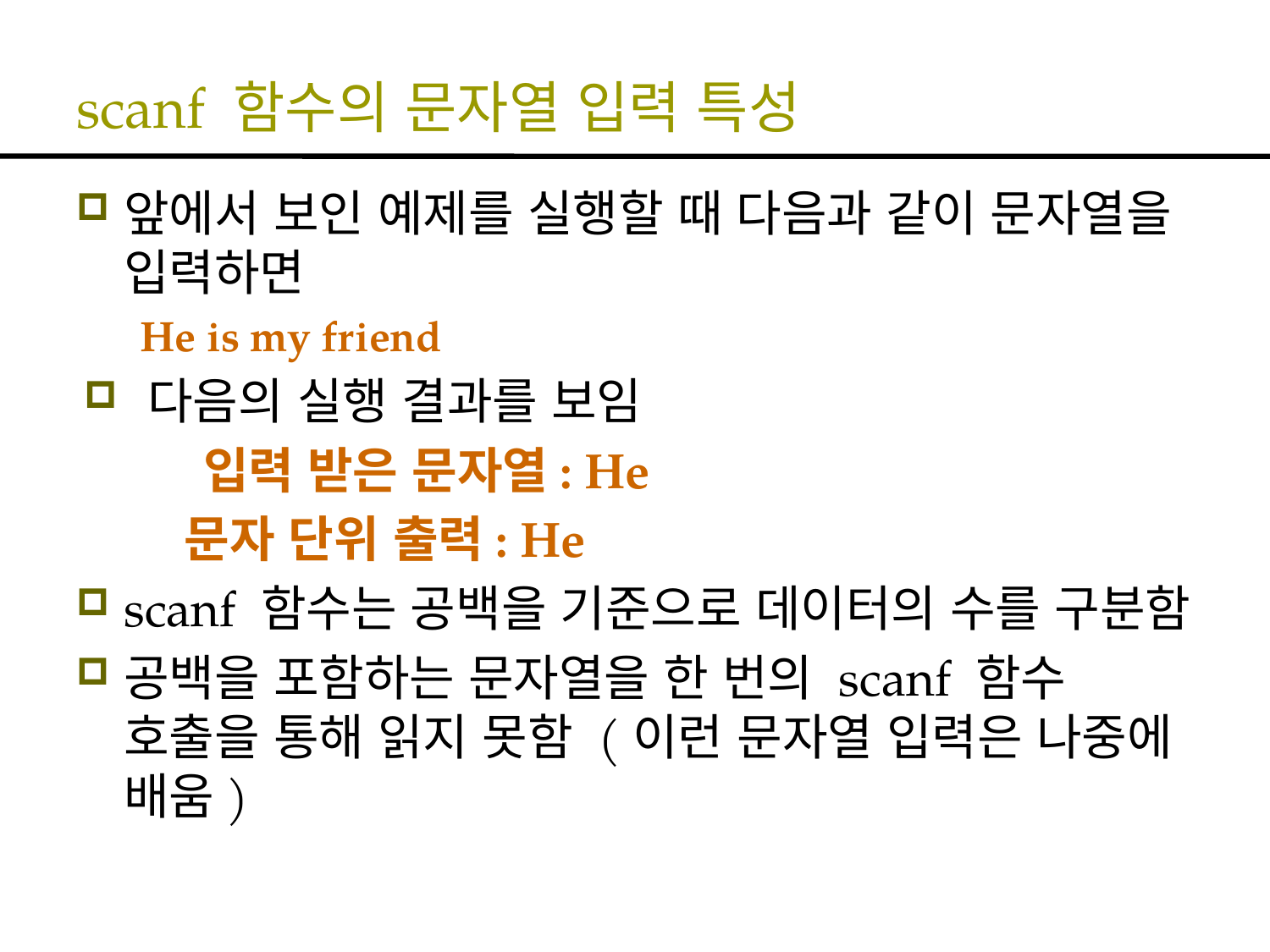

# scanf 함수의 문자열 입력 특성
앞에서 보인 예제를 실행할 때 다음과 같이 문자열을 입력하면
He is my friend
다음의 실행 결과를 보임
	입력 받은 문자열: He
       문자 단위 출력: He
scanf 함수는 공백을 기준으로 데이터의 수를 구분함
공백을 포함하는 문자열을 한 번의 scanf 함수 호출을 통해 읽지 못함 (이런 문자열 입력은 나중에 배움)